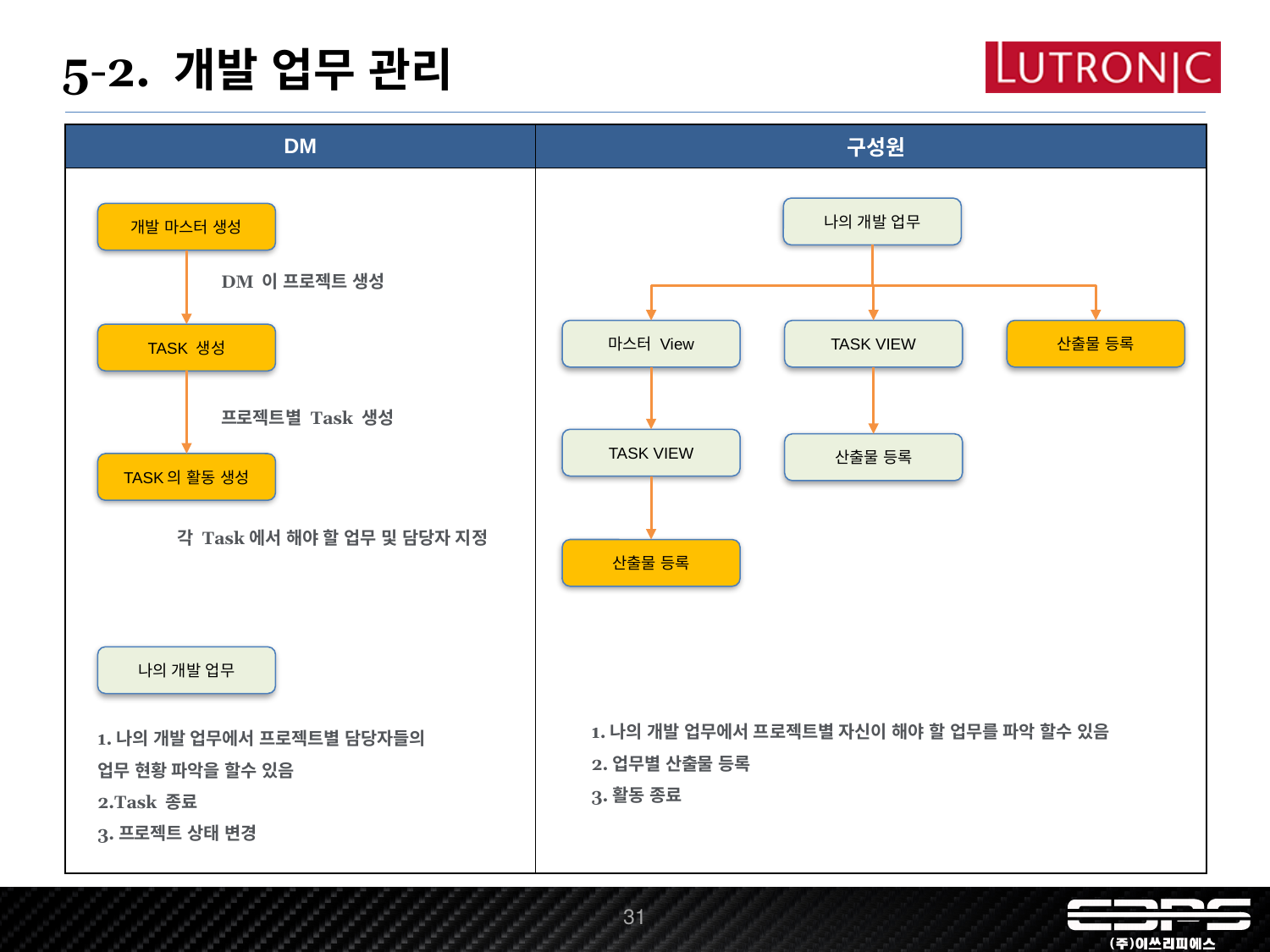

5-2. 개발 업무 관리
| DM | 구성원 |
| --- | --- |
|  |  |
나의 개발 업무
개발 마스터 생성
DM 이 프로젝트 생성
마스터 View
TASK VIEW
산출물 등록
TASK 생성
프로젝트별 Task 생성
TASK VIEW
산출물 등록
TASK의 활동 생성
각 Task에서 해야 할 업무 및 담당자 지정
산출물 등록
나의 개발 업무
1.나의 개발 업무에서 프로젝트별 자신이 해야 할 업무를 파악 할수 있음
2.업무별 산출물 등록
3.활동 종료
1.나의 개발 업무에서 프로젝트별 담당자들의
업무 현황 파악을 할수 있음
2.Task 종료
3.프로젝트 상태 변경